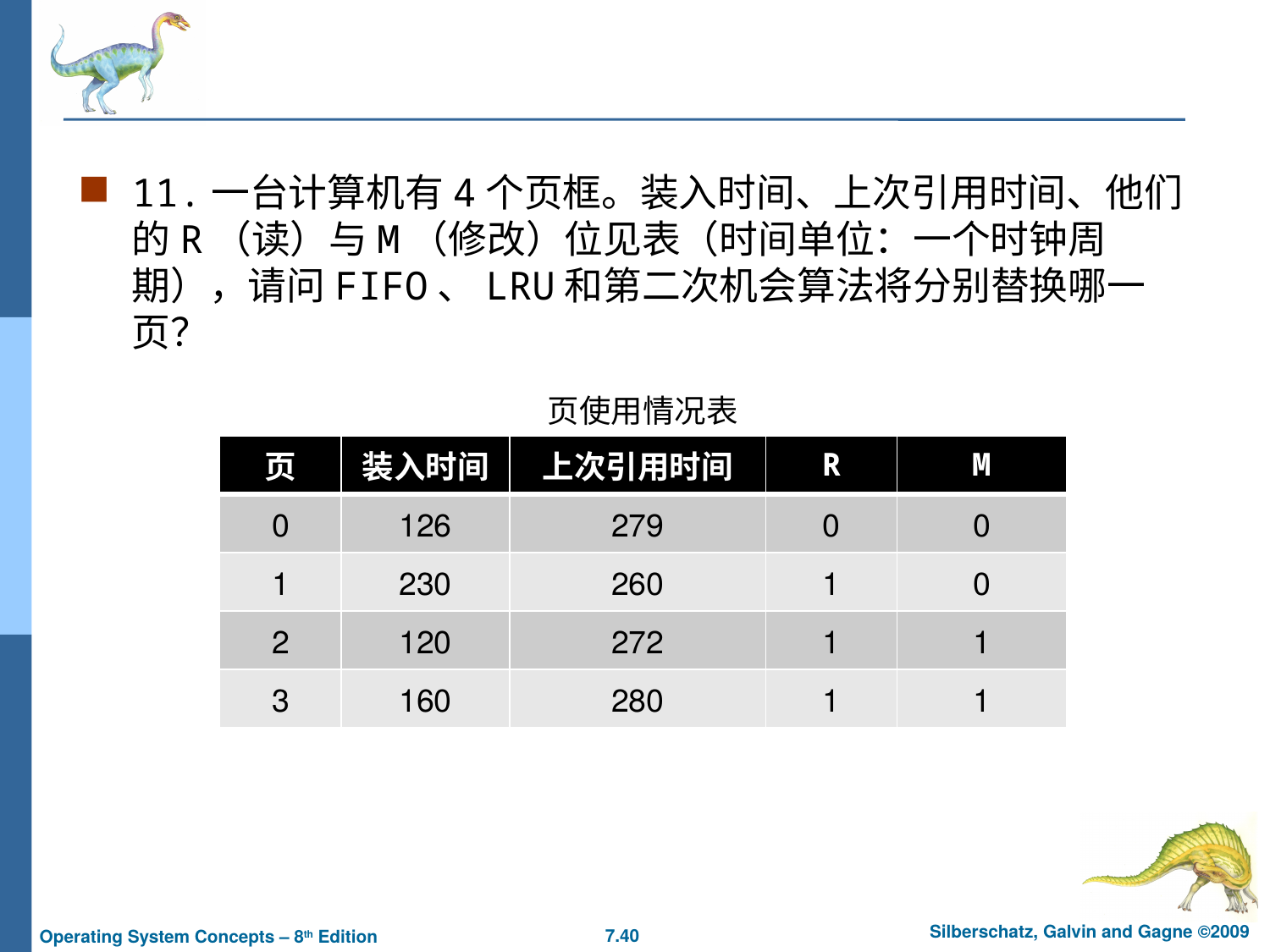

#
11.一台计算机有4个页框。装入时间、上次引用时间、他们的R（读）与M（修改）位见表（时间单位：一个时钟周期），请问FIFO、LRU和第二次机会算法将分别替换哪一页？
页使用情况表
| 页 | 装入时间 | 上次引用时间 | R | M |
| --- | --- | --- | --- | --- |
| 0 | 126 | 279 | 0 | 0 |
| 1 | 230 | 260 | 1 | 0 |
| 2 | 120 | 272 | 1 | 1 |
| 3 | 160 | 280 | 1 | 1 |